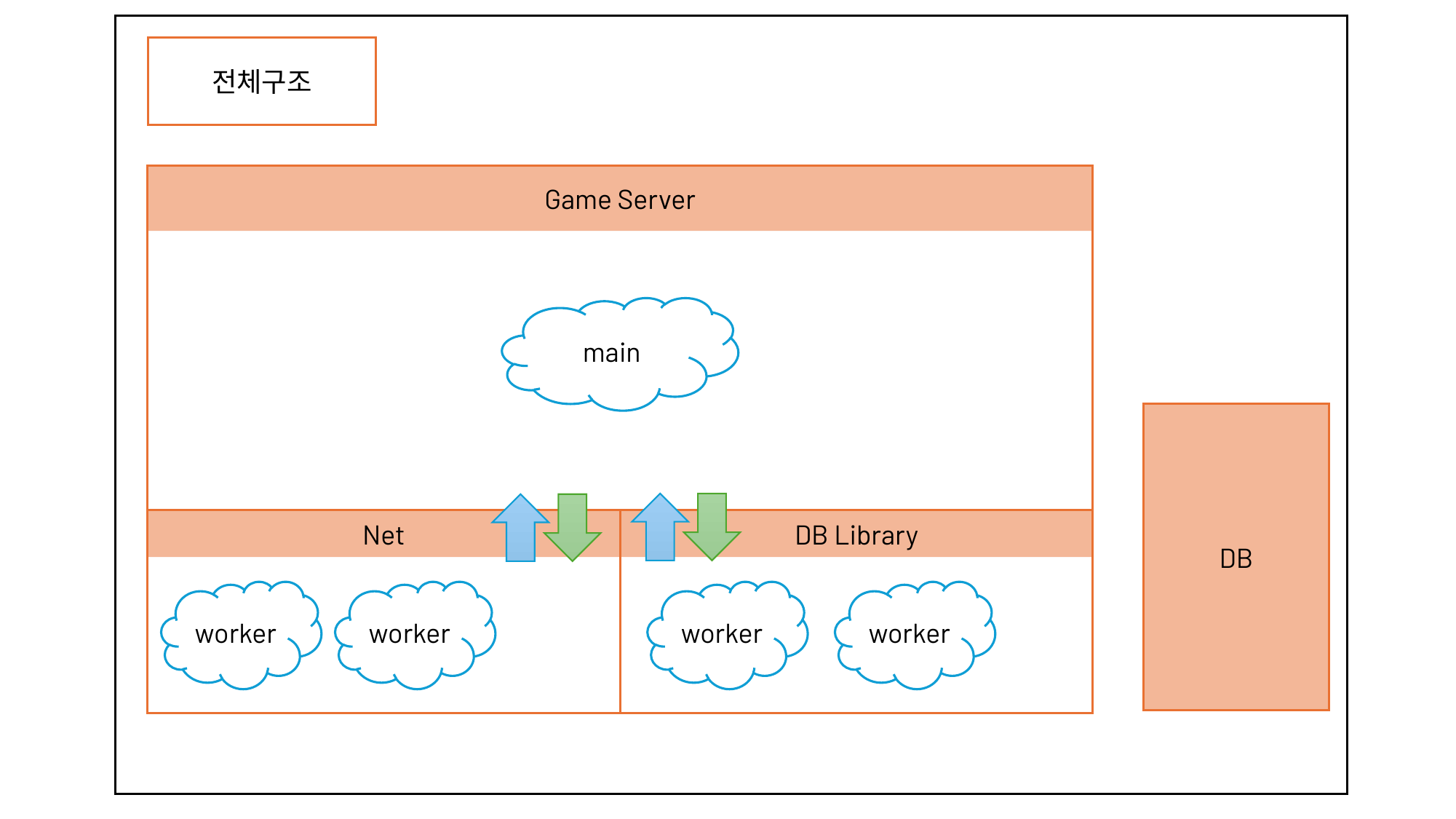

전체구조
Game Server

main

DB

Net
DB Library

worker
worker
worker
worker